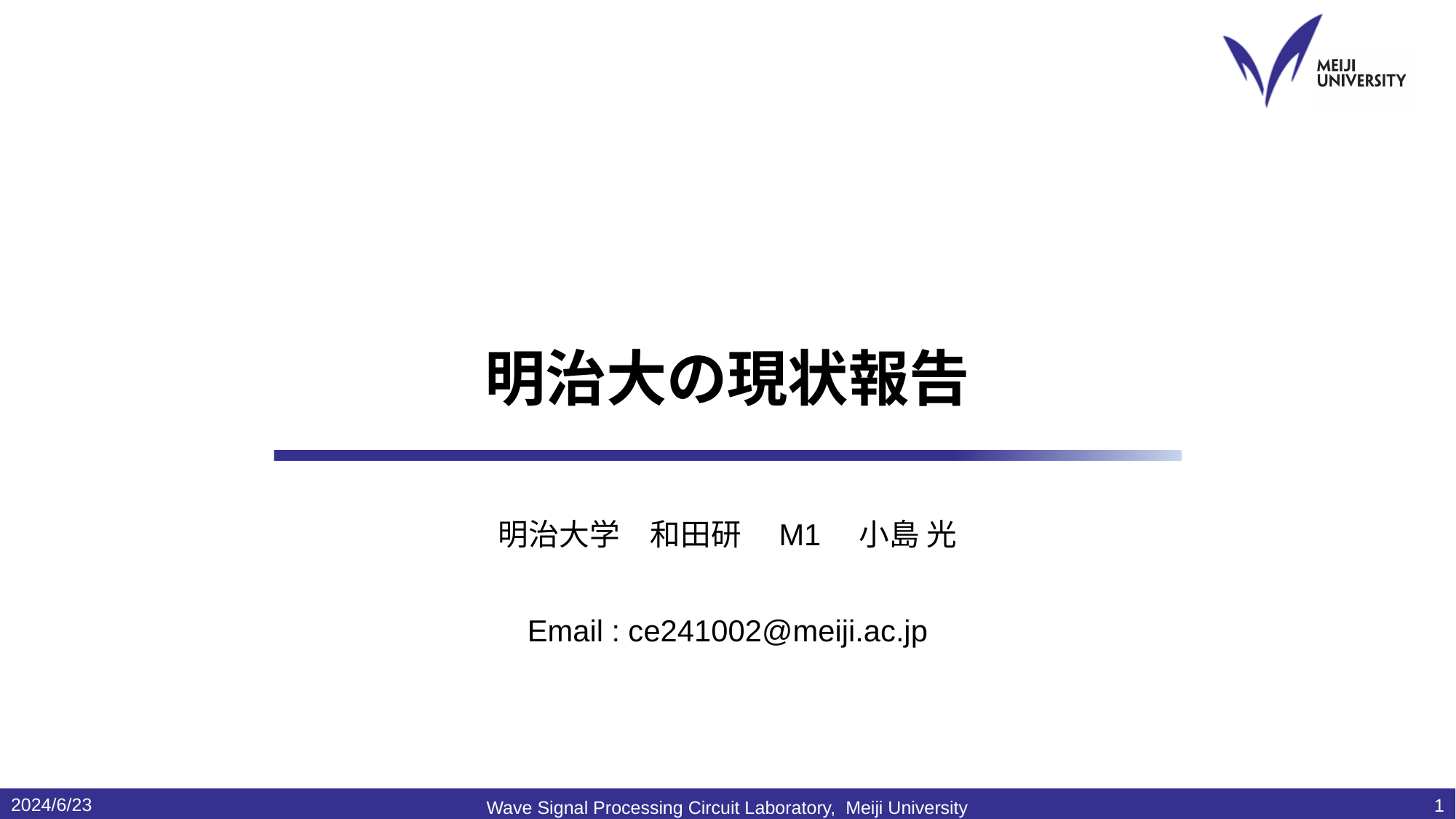

# 明治大の現状報告
明治大学　和田研　M1　小島 光

Email : ce241002@meiji.ac.jp
2024/6/23
1
Wave Signal Processing Circuit Laboratory,  Meiji University